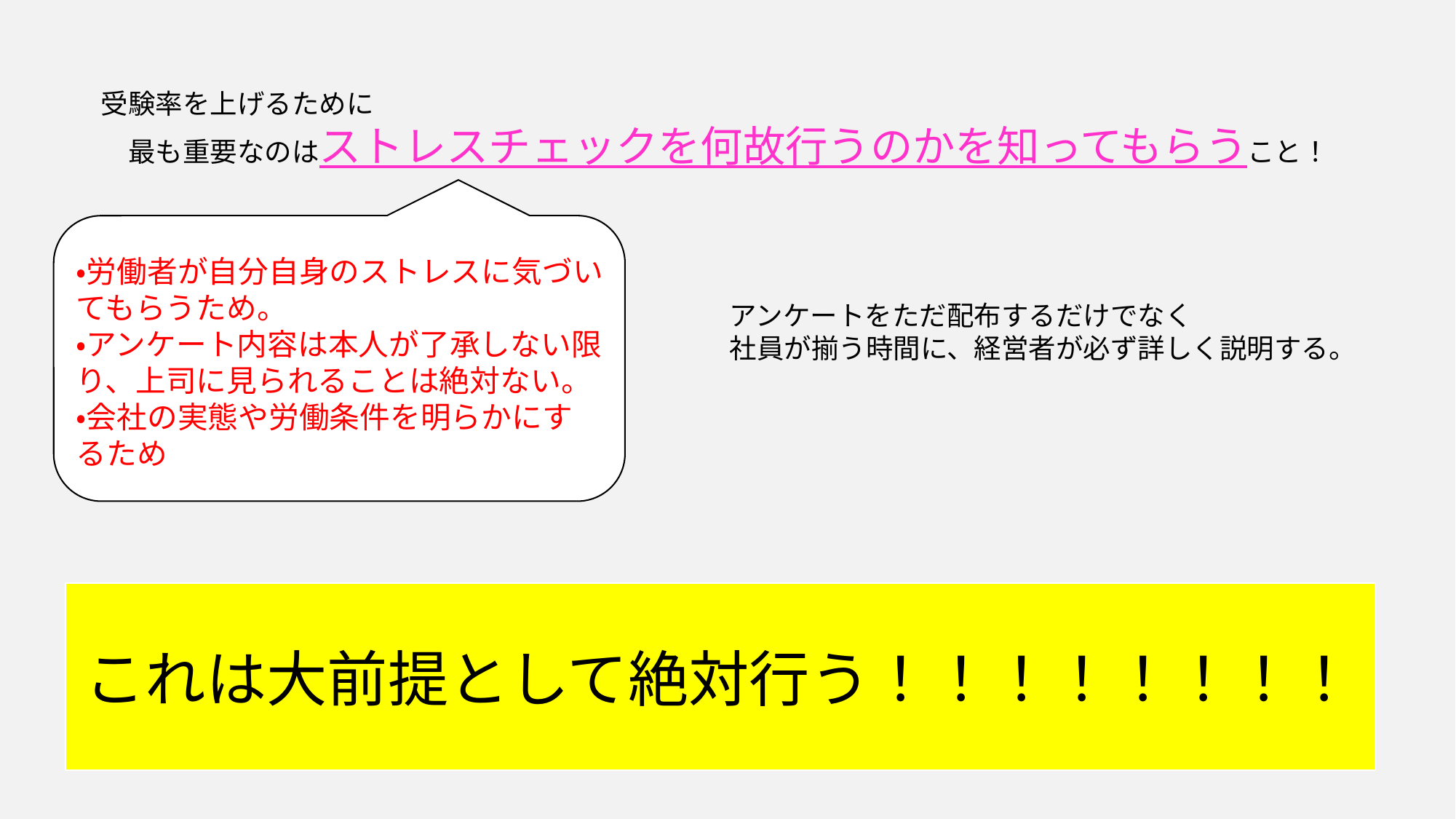

受験率を上げるために
　最も重要なのはストレスチェックを何故行うのかを知ってもらうこと！
ｒ
・労働者が自分自身のストレスに気づいてもらうため。
・アンケート内容は本人が了承しない限り、上司に見られることは絶対ない。
・会社の実態や労働条件を明らかにするため

アンケートをただ配布するだけでなく
社員が揃う時間に、経営者が必ず詳しく説明する。

これは大前提として絶対行う！！！！！！！！